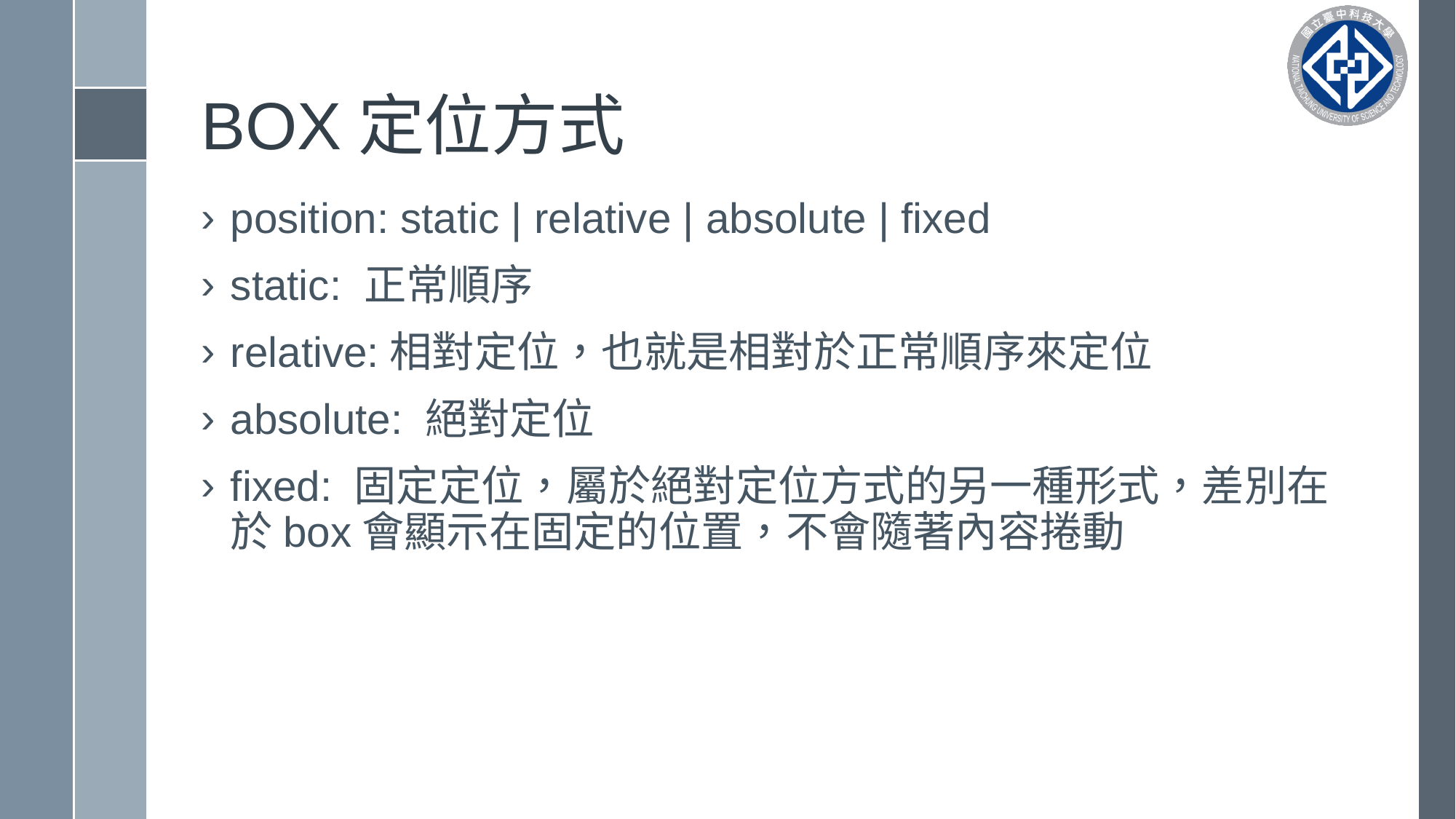

# BOX定位方式
position: static | relative | absolute | fixed
static: 正常順序
relative:相對定位，也就是相對於正常順序來定位
absolute: 絕對定位
fixed: 固定定位，屬於絕對定位方式的另一種形式，差別在於box會顯示在固定的位置，不會隨著內容捲動